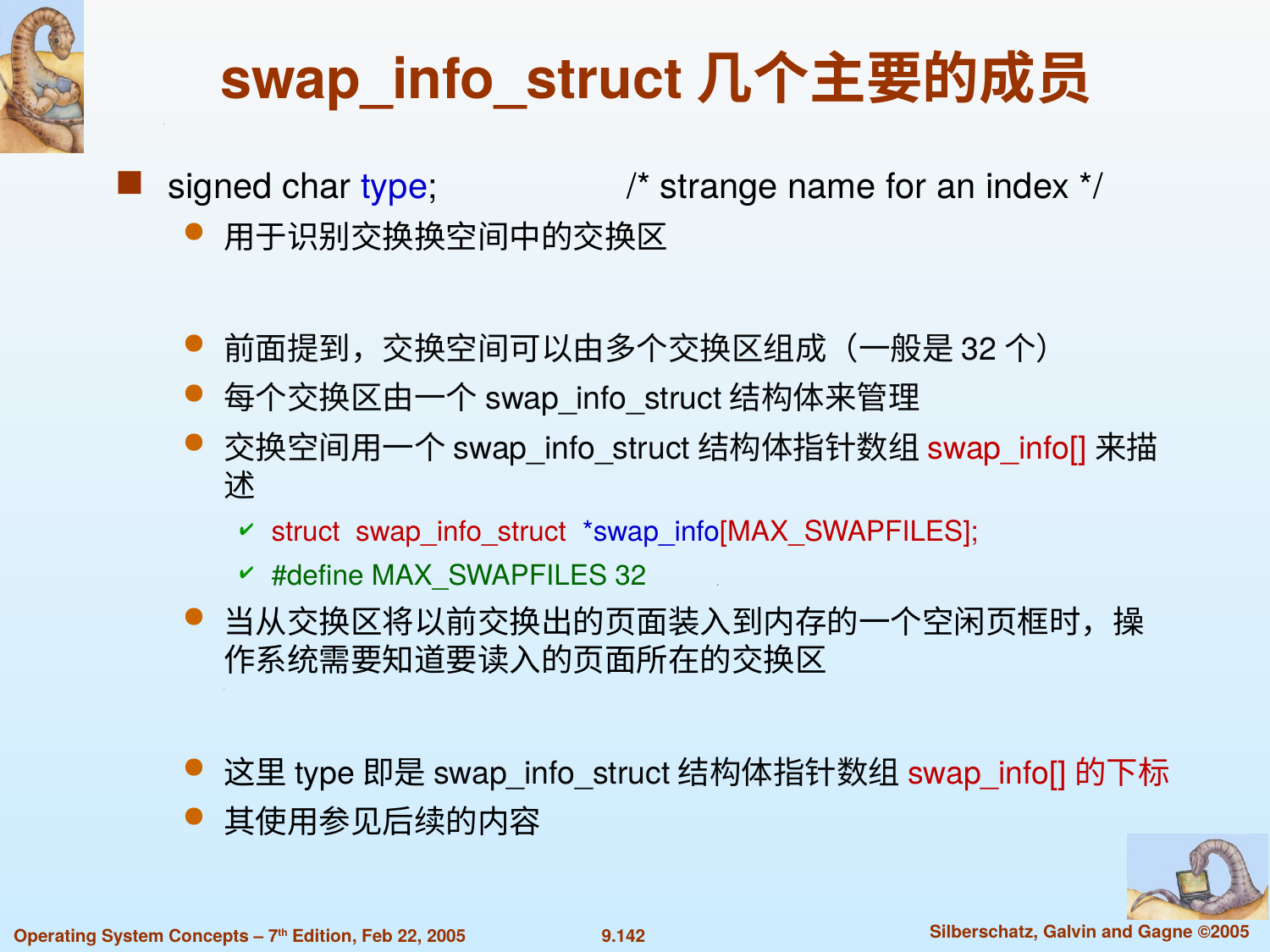

swap_info_struct几个主要的成员
signed char type;	        /* strange name for an index */
用于识别交换换空间中的交换区

前面提到，交换空间可以由多个交换区组成（一般是32个）
每个交换区由一个swap_info_struct结构体来管理
交换空间用一个swap_info_struct结构体指针数组swap_info[]来描述
struct  swap_info_struct  *swap_info[MAX_SWAPFILES];
#define MAX_SWAPFILES 32
当从交换区将以前交换出的页面装入到内存的一个空闲页框时，操作系统需要知道要读入的页面所在的交换区

这里type即是swap_info_struct结构体指针数组swap_info[]的下标
其使用参见后续的内容